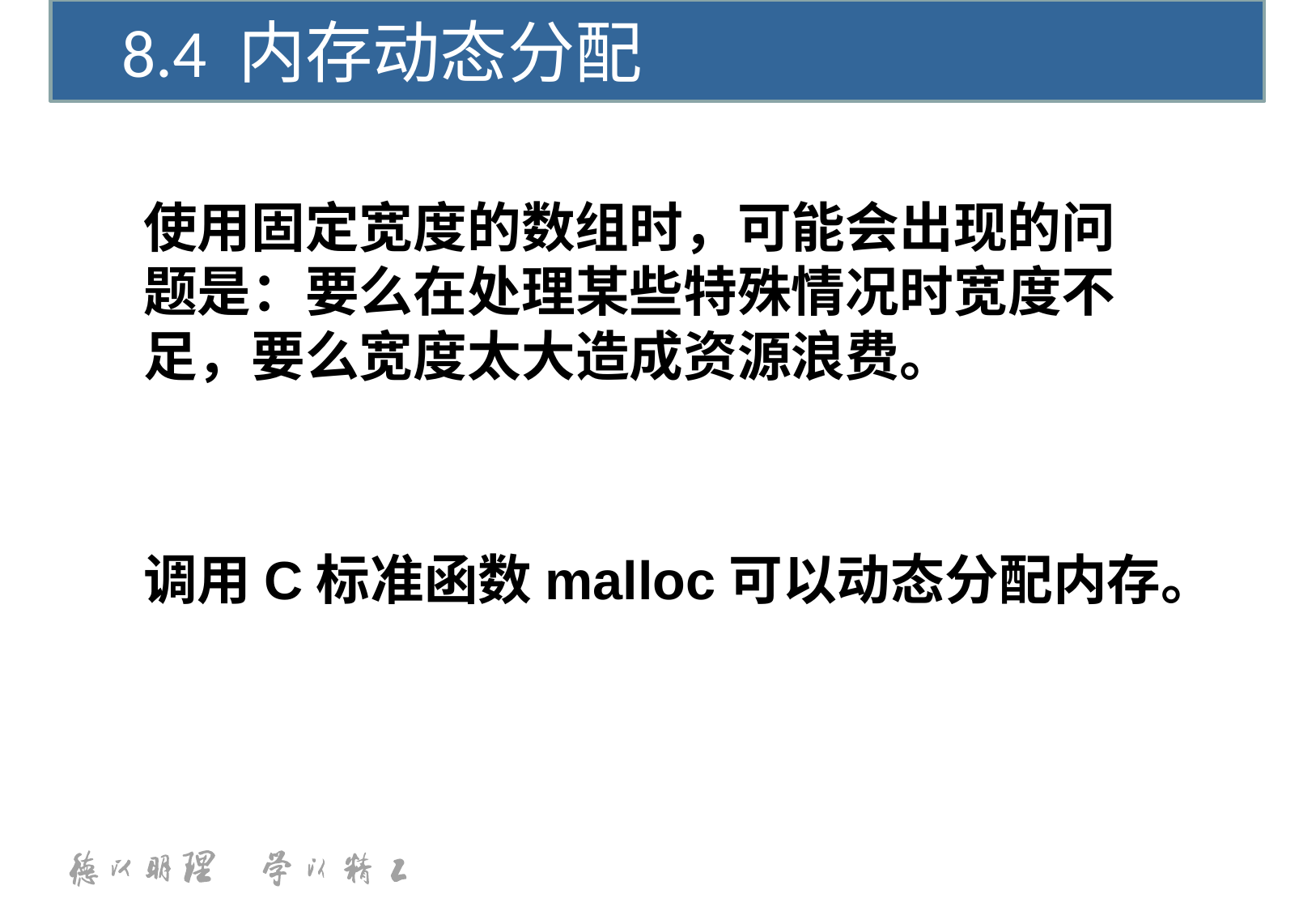

8.4 内存动态分配
使用固定宽度的数组时，可能会出现的问题是：要么在处理某些特殊情况时宽度不足，要么宽度太大造成资源浪费。
调用C标准函数malloc可以动态分配内存。
90